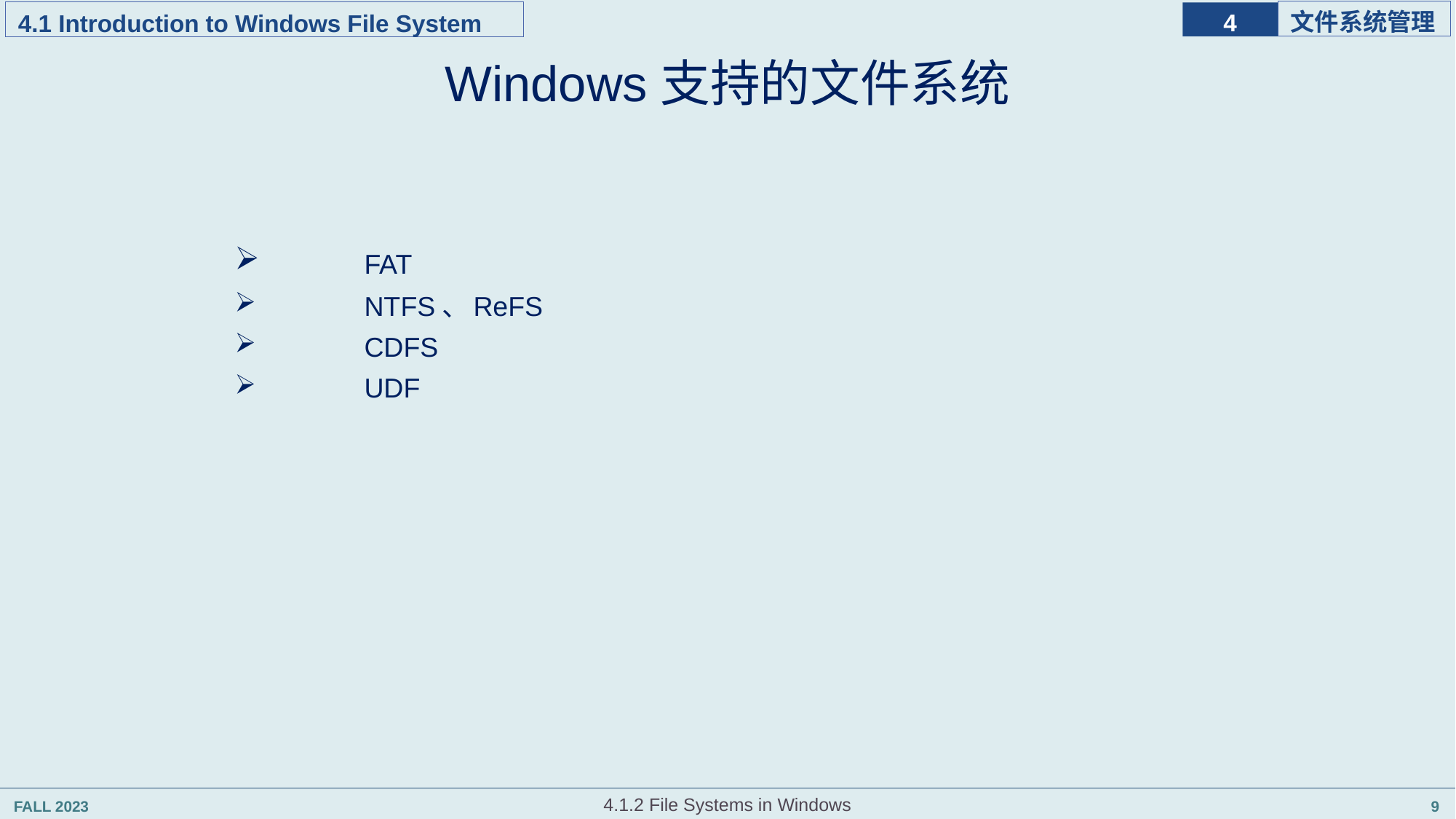

Windows支持的文件系统

	FAT
	NTFS、	ReFS
	CDFS
	UDF

4.1.2 File Systems in Windows